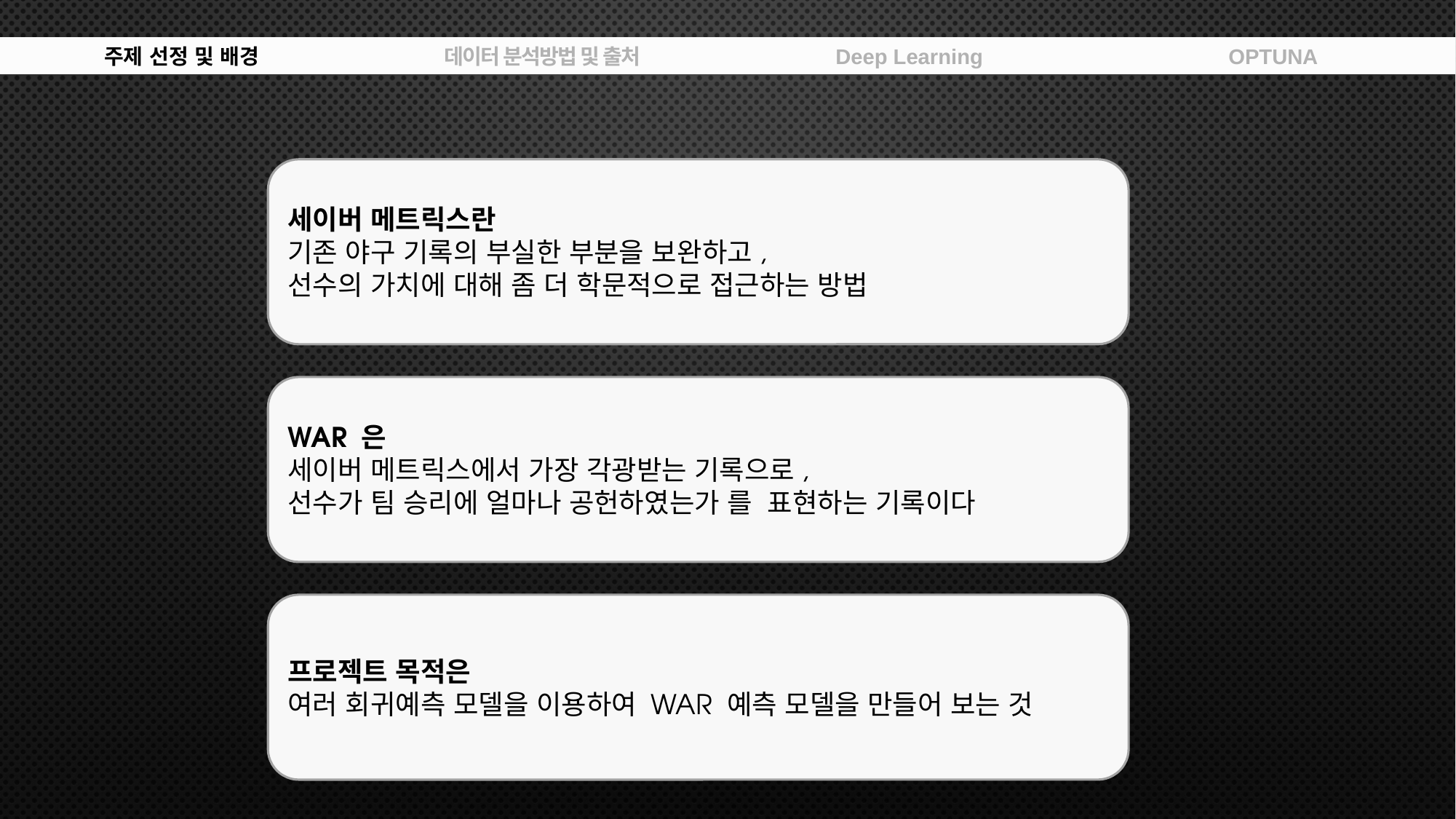

주제 선정 및 배경
OPTUNA
데이터 분석방법 및 출처
Deep Learning
세이버 메트릭스란
기존 야구 기록의 부실한 부분을 보완하고,
선수의 가치에 대해 좀 더 학문적으로 접근하는 방법
WAR 은
세이버 메트릭스에서 가장 각광받는 기록으로,
선수가 팀 승리에 얼마나 공헌하였는가 를  표현하는 기록이다
프로젝트 목적은
여러 회귀예측 모델을 이용하여 WAR 예측 모델을 만들어 보는 것